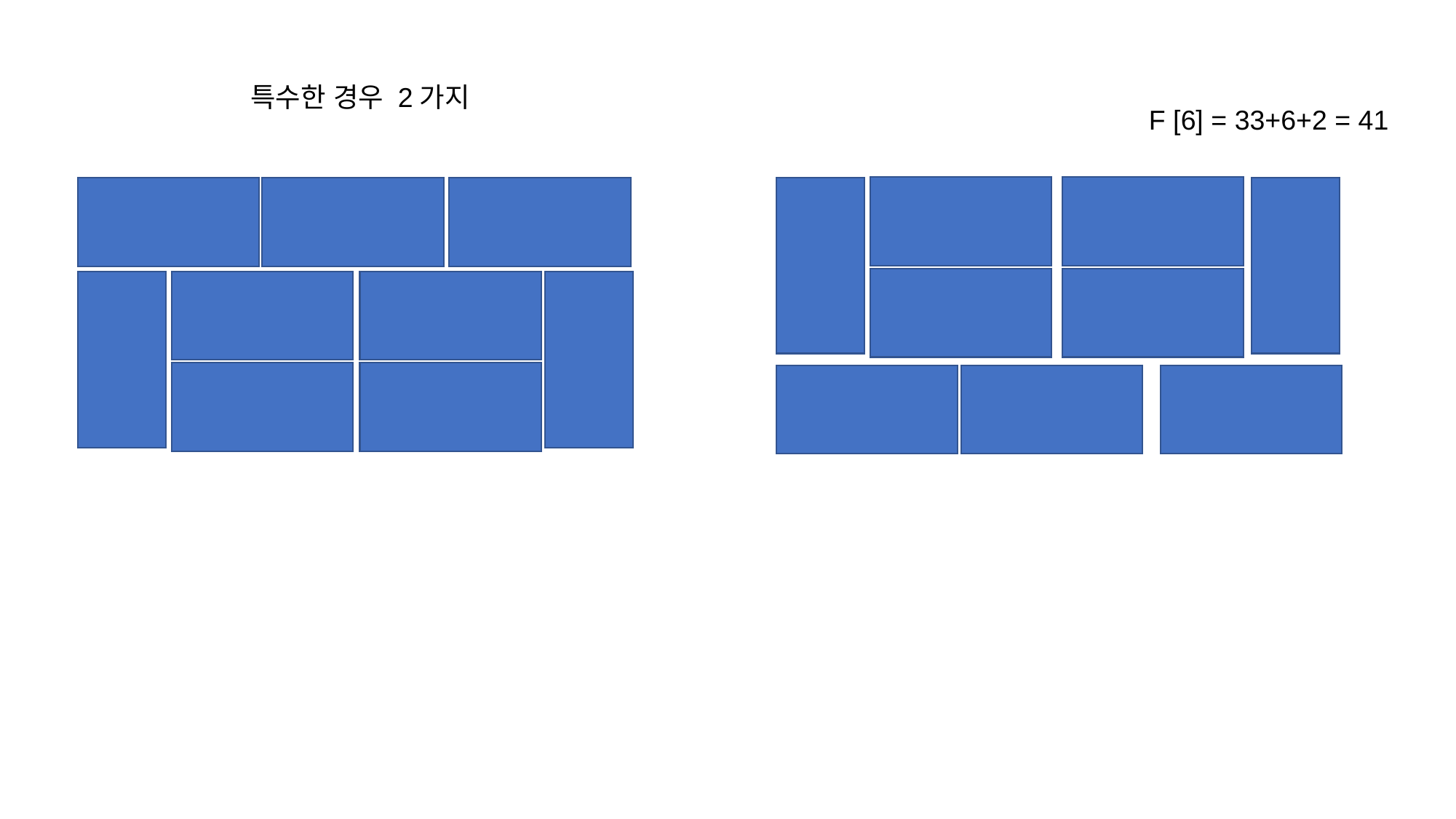

특수한 경우 2가지
F [6] = 33+6+2 = 41